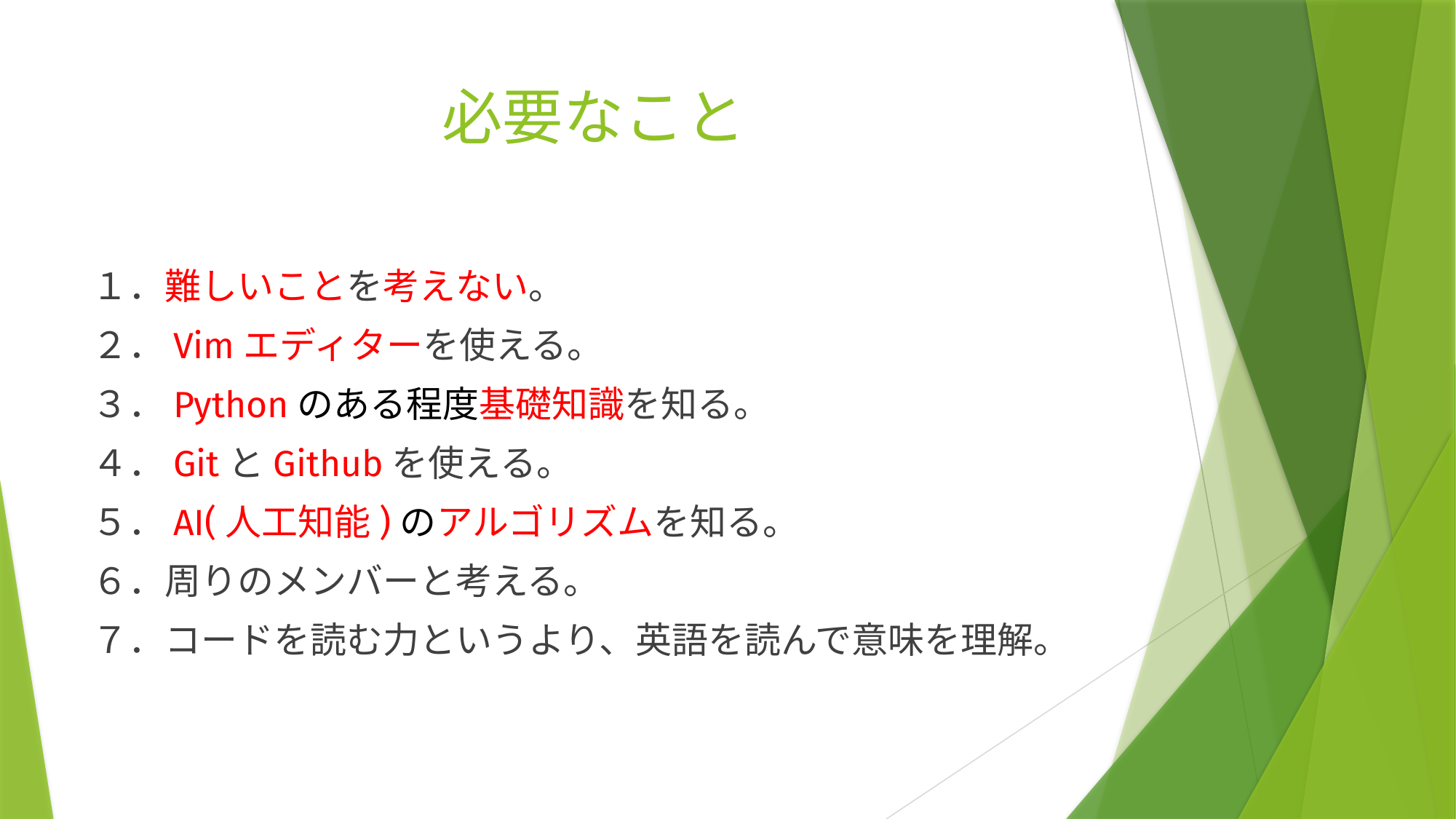

# 必要なこと
１．難しいことを考えない。
２．Vimエディターを使える。
３．Pythonのある程度基礎知識を知る。
４．GitとGithubを使える。
５．AI(人工知能)のアルゴリズムを知る。
６．周りのメンバーと考える。
７．コードを読む力というより、英語を読んで意味を理解。